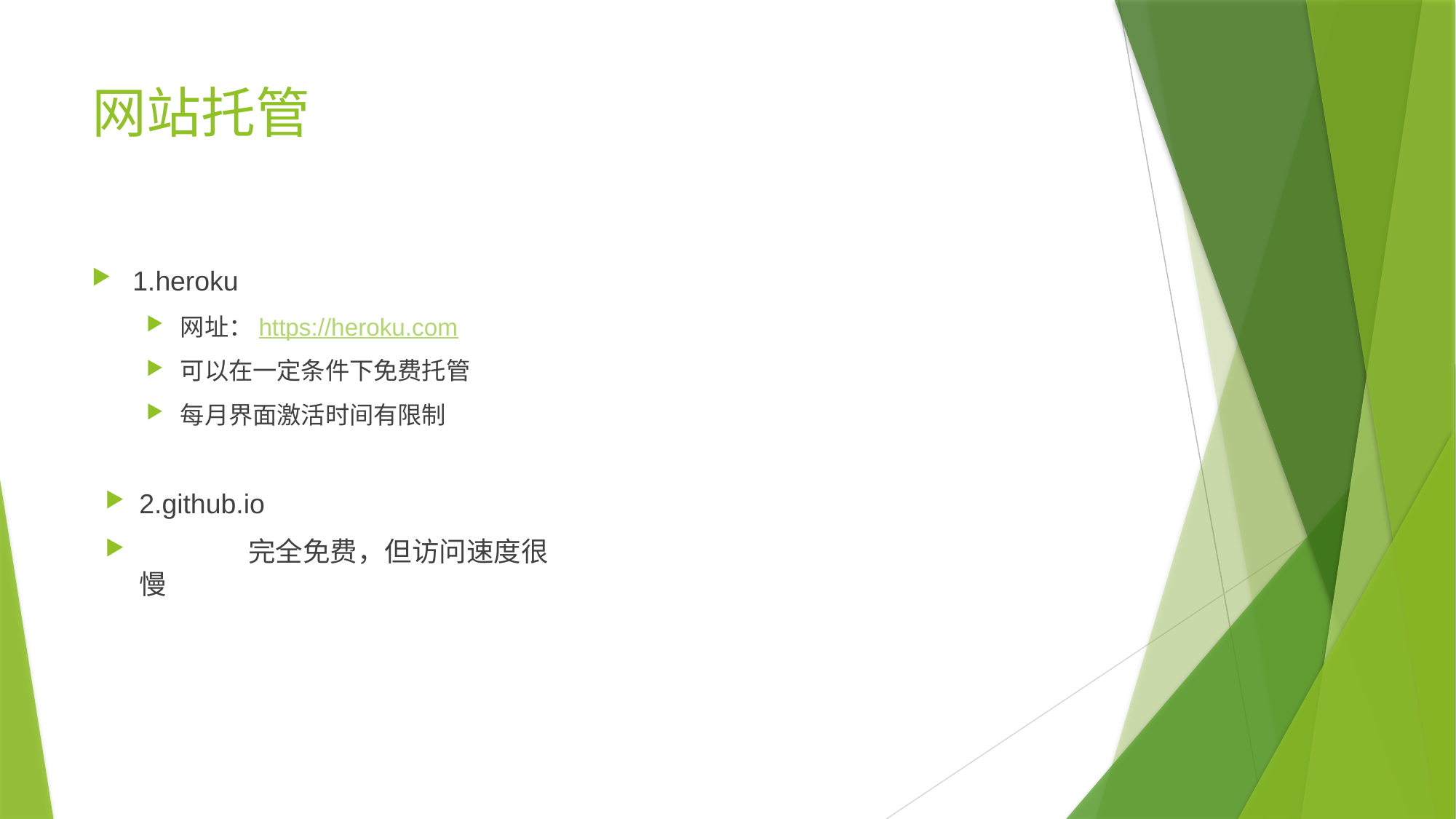

# 网站托管
1.heroku
网址：https://heroku.com
可以在一定条件下免费托管
每月界面激活时间有限制

2.github.io
	完全免费，但访问速度很慢